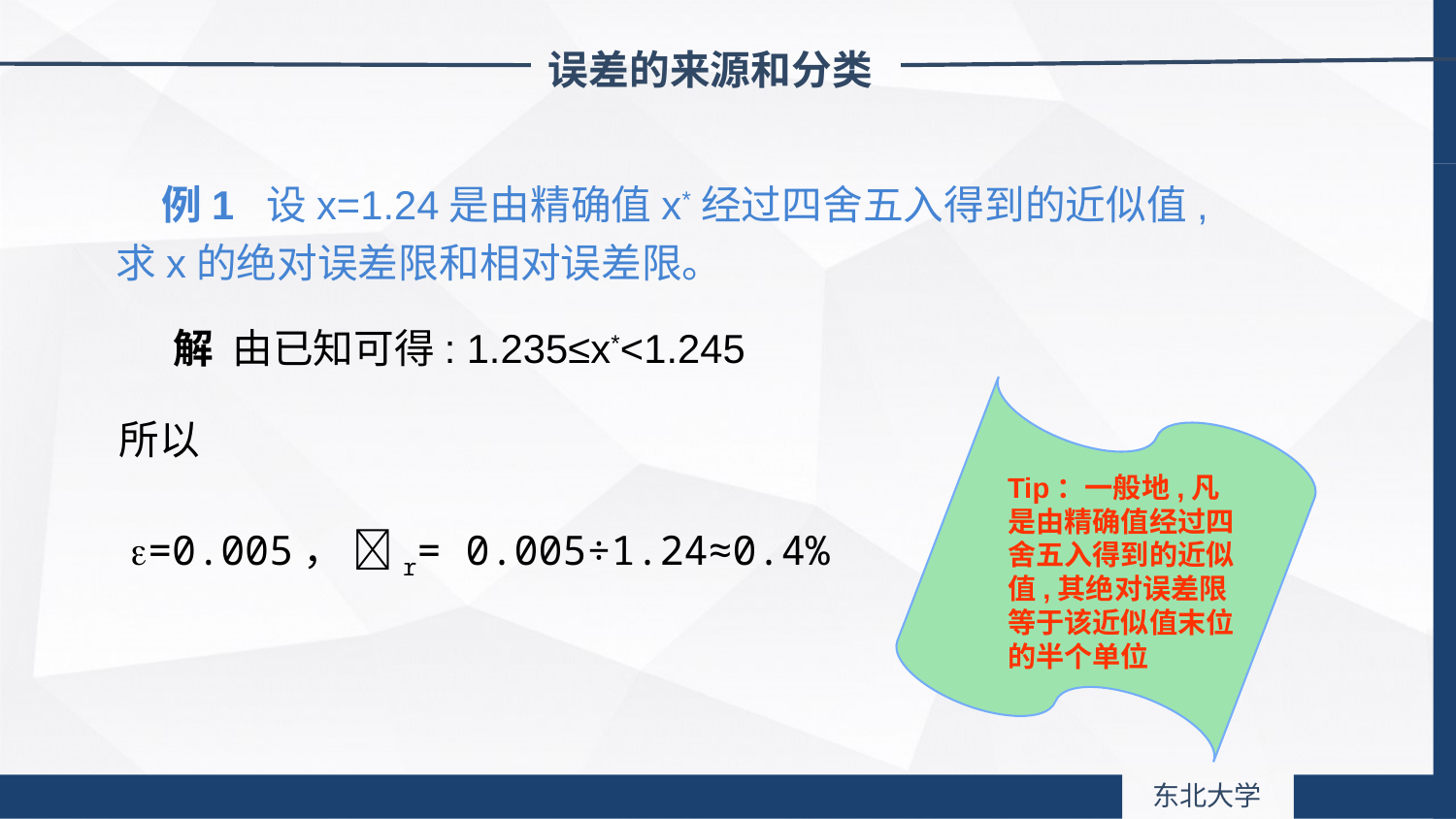

误差的来源和分类
    例1  设x=1.24是由精确值x*经过四舍五入得到的近似值,求x的绝对误差限和相对误差限。
   解  由已知可得: 1.235≤x*<1.245

所以
Tip：一般地,凡是由精确值经过四舍五入得到的近似值,其绝对误差限等于该近似值末位的半个单位

       ε=0.005， εr= 0.005÷1.24≈0.4%